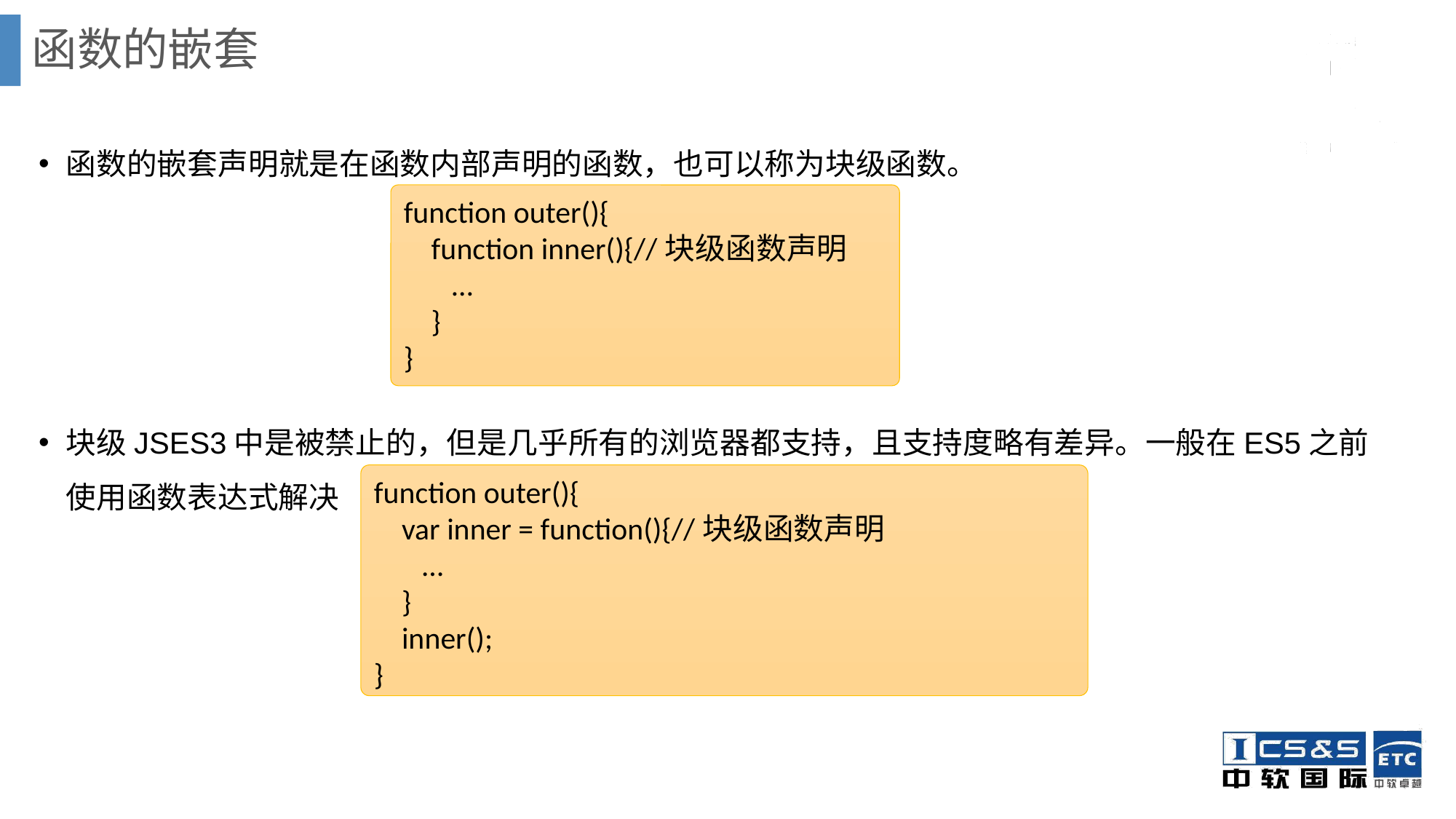

# 函数的嵌套
函数的嵌套声明就是在函数内部声明的函数，也可以称为块级函数。

块级JSES3中是被禁止的，但是几乎所有的浏览器都支持，且支持度略有差异。一般在ES5之前使用函数表达式解决
function outer(){
    function inner(){//块级函数声明
       …
    }
}
function outer(){
    var inner = function(){//块级函数声明
       …
    }
    inner();
}